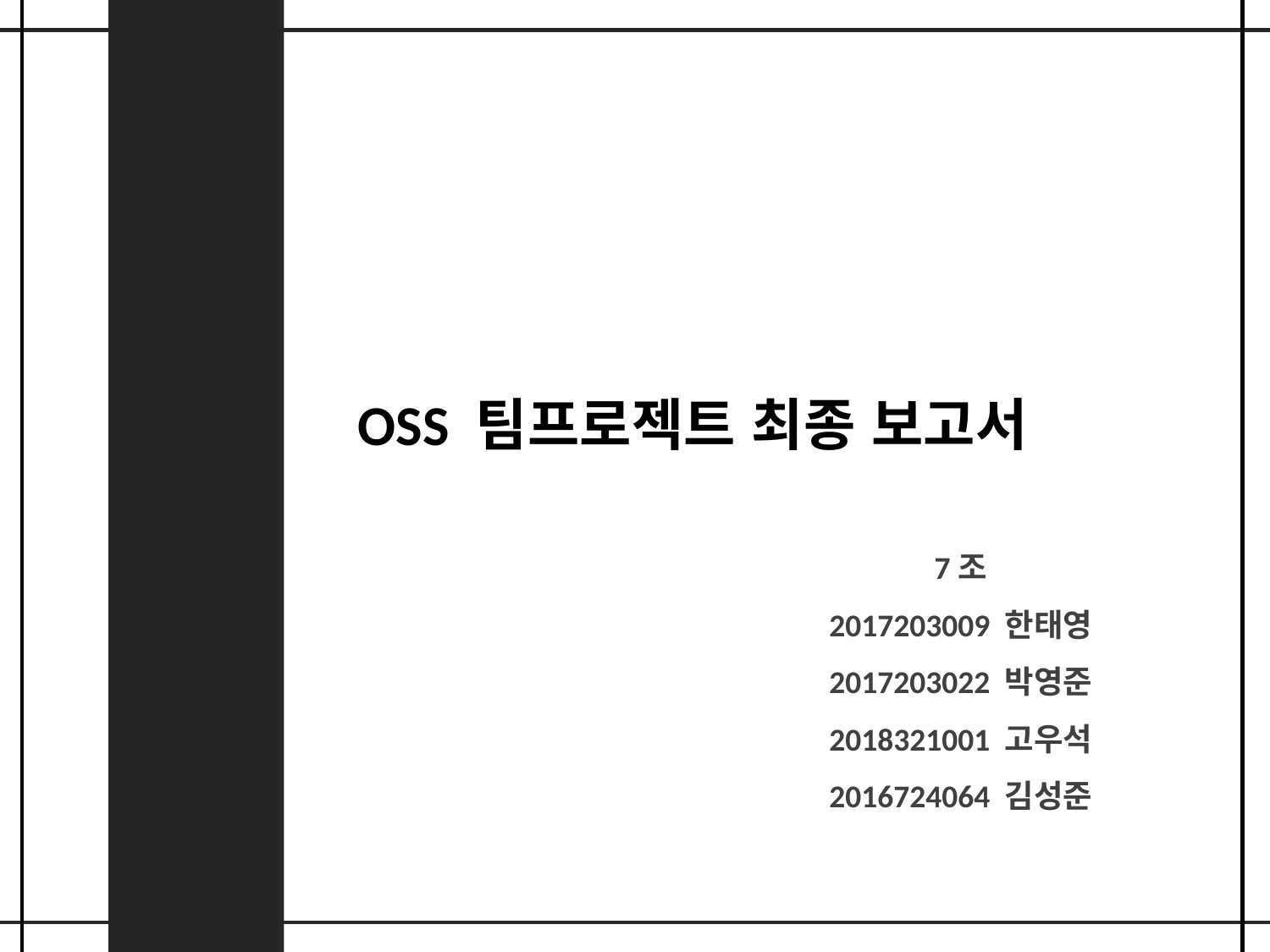

OSS 팀프로젝트 최종 보고서
7조
2017203009 한태영
2017203022 박영준
2018321001 고우석
2016724064 김성준